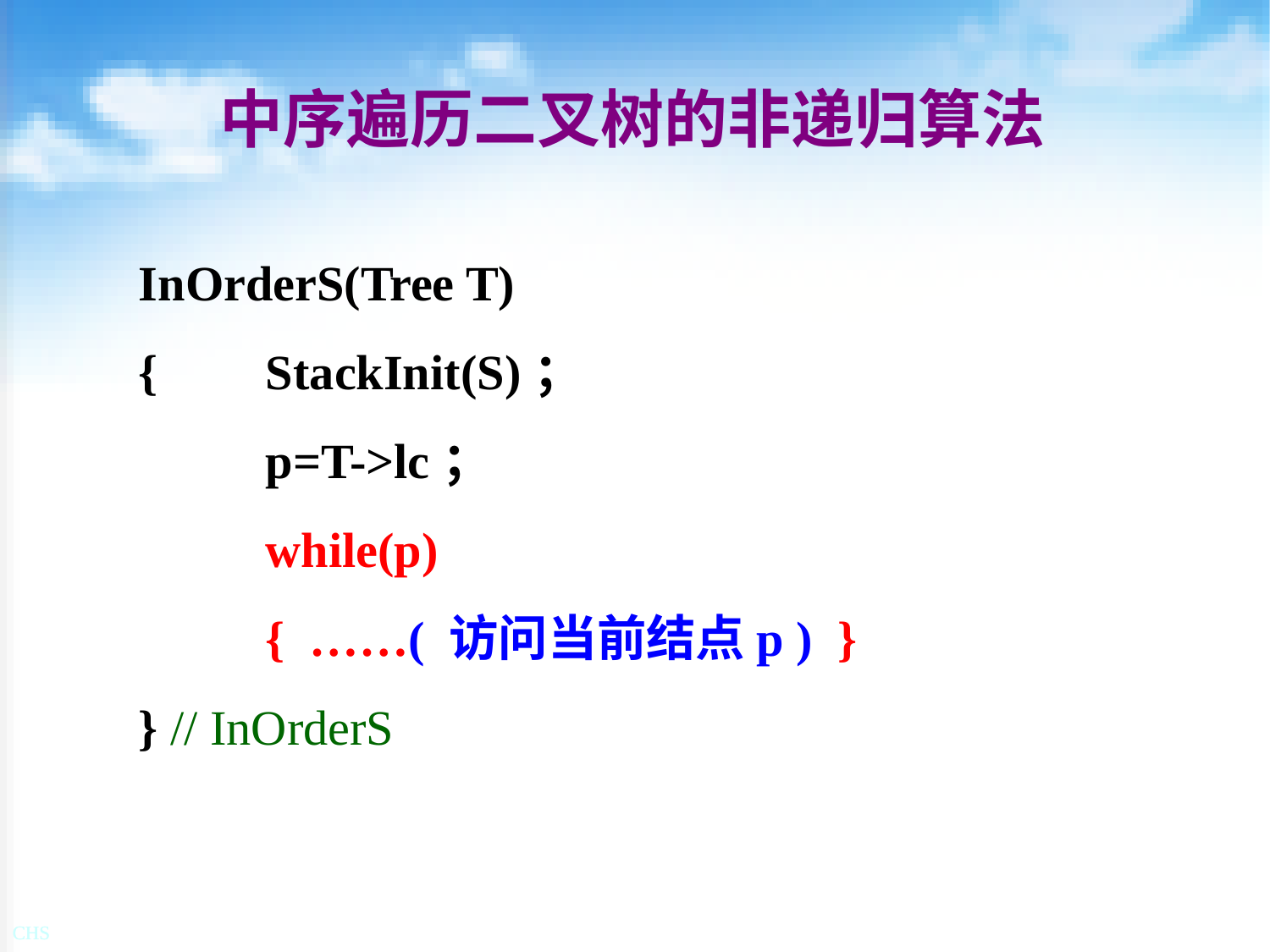

# 中序遍历二叉树的非递归算法
InOrderS(Tree T)
{	StackInit(S)；
	p=T->lc；
	while(p)
	{  ……( 访问当前结点p )  }
} // InOrderS
76